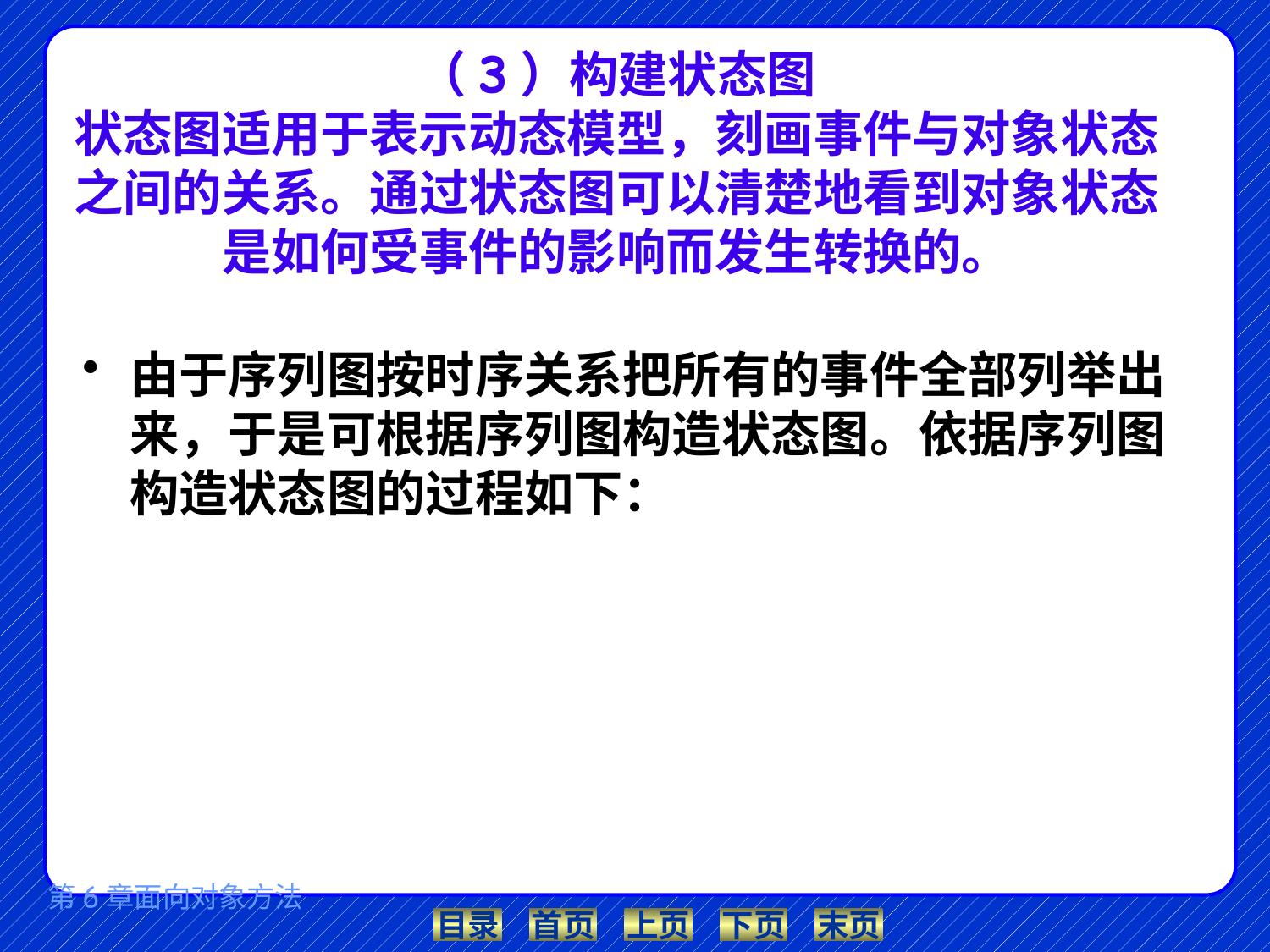

# （3）构建状态图 状态图适用于表示动态模型，刻画事件与对象状态之间的关系。通过状态图可以清楚地看到对象状态是如何受事件的影响而发生转换的。
由于序列图按时序关系把所有的事件全部列举出来，于是可根据序列图构造状态图。依据序列图构造状态图的过程如下：

第6章面向对象方法